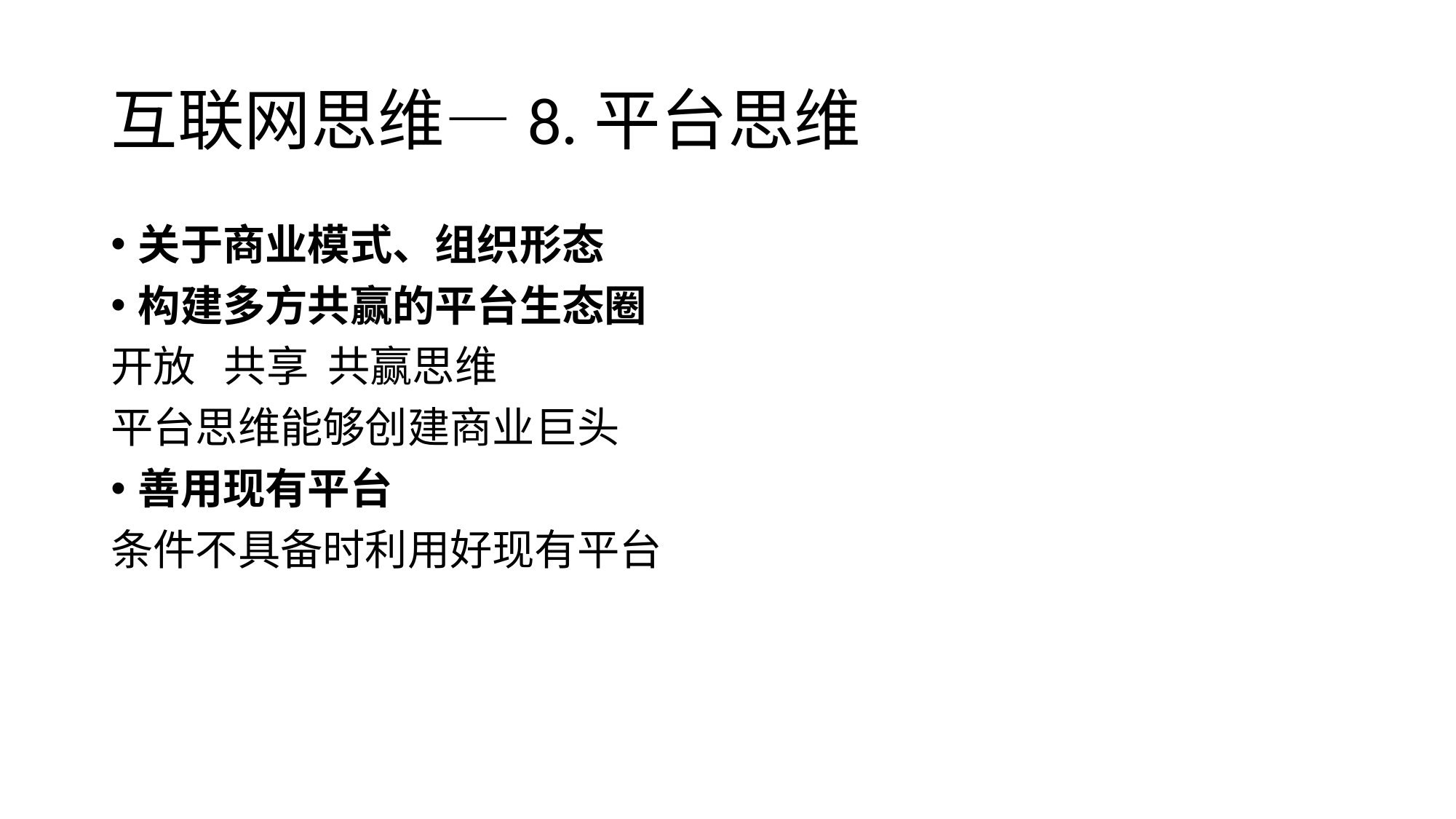

# 互联网思维—8.平台思维
关于商业模式、组织形态
构建多方共赢的平台生态圈
开放   共享  共赢思维
平台思维能够创建商业巨头
善用现有平台
条件不具备时利用好现有平台